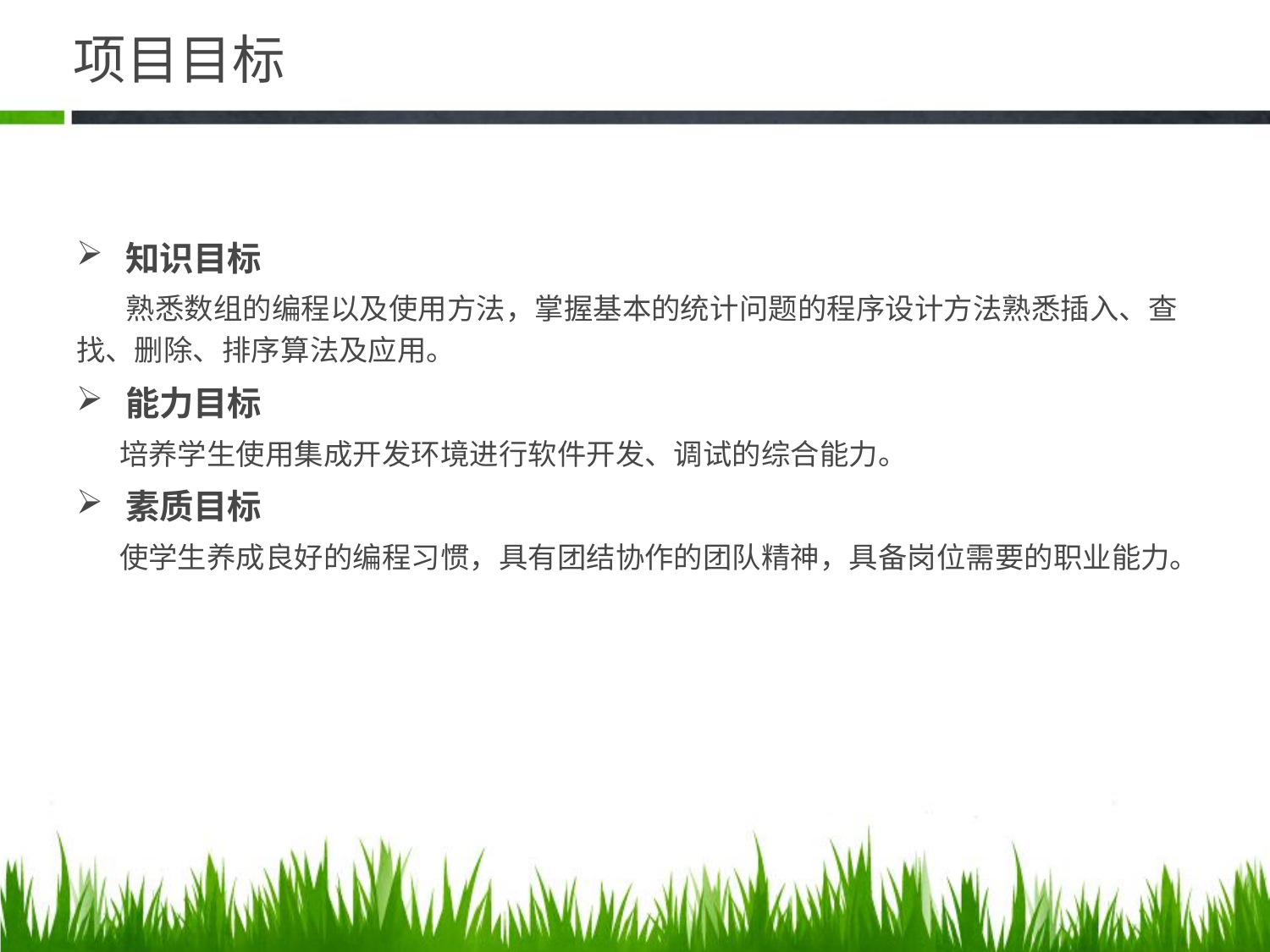

# 项目目标
知识目标
       熟悉数组的编程以及使用方法，掌握基本的统计问题的程序设计方法熟悉插入、查找、删除、排序算法及应用。
能力目标
      培养学生使用集成开发环境进行软件开发、调试的综合能力。
素质目标
      使学生养成良好的编程习惯，具有团结协作的团队精神，具备岗位需要的职业能力。